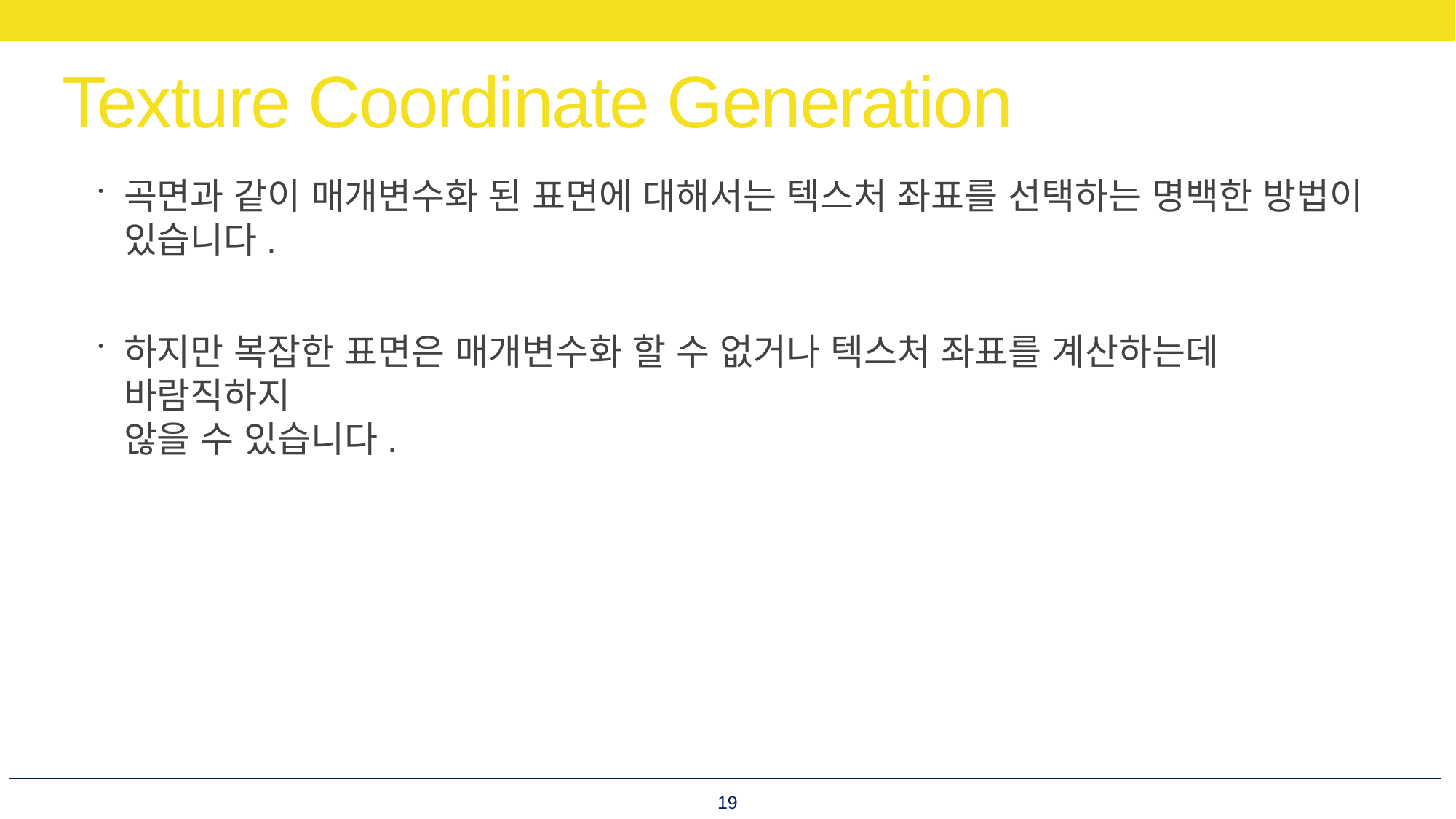

# Texture Coordinate Generation
곡면과 같이 매개변수화 된 표면에 대해서는 텍스처 좌표를 선택하는 명백한 방법이
있습니다.

하지만 복잡한 표면은 매개변수화 할 수 없거나 텍스처 좌표를 계산하는데 바람직하지
않을 수 있습니다.

19